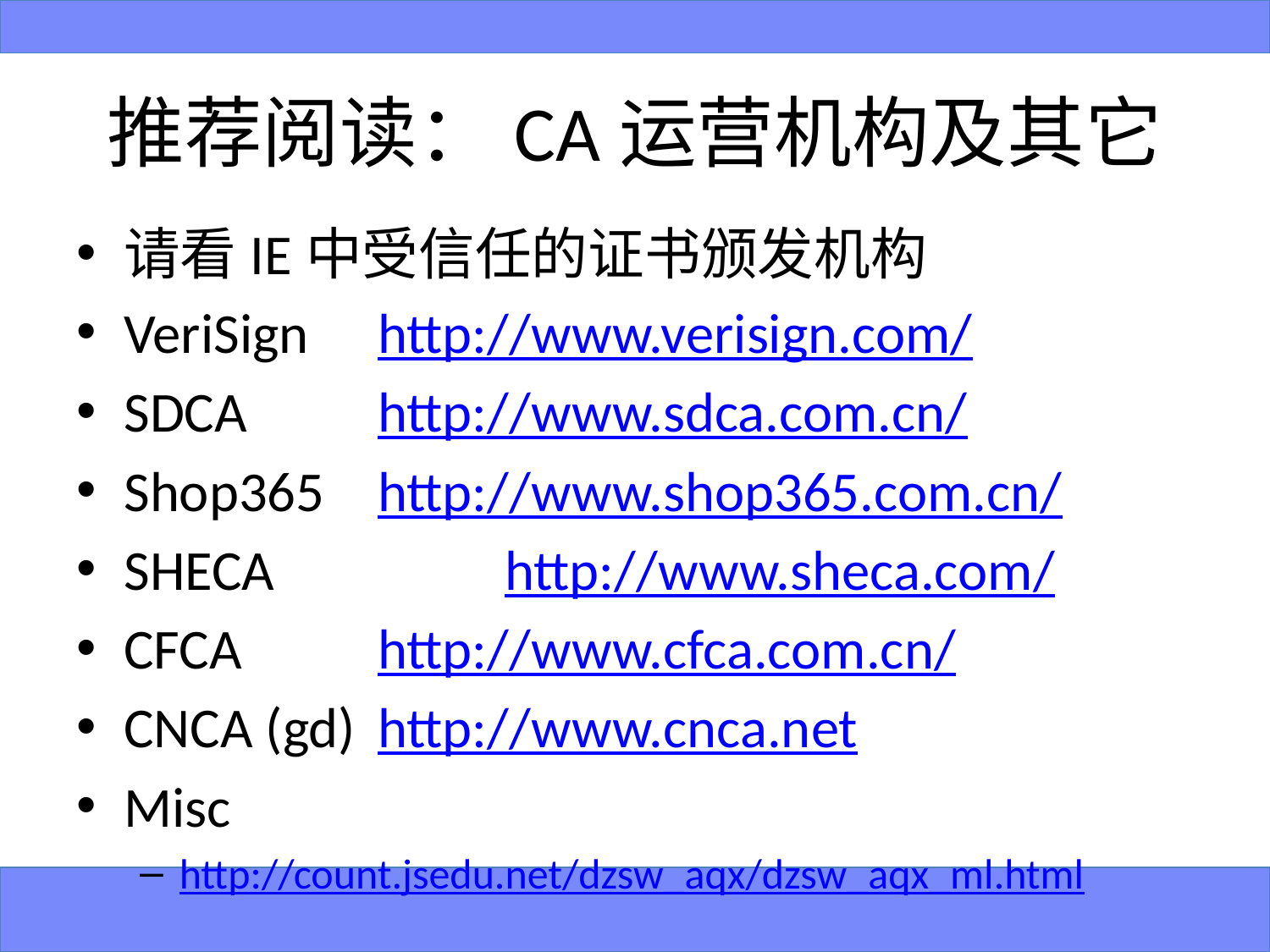

# 推荐阅读：CA运营机构及其它
请看IE中受信任的证书颁发机构
VeriSign	http://www.verisign.com/
SDCA		http://www.sdca.com.cn/
Shop365	http://www.shop365.com.cn/
SHECA		http://www.sheca.com/
CFCA		http://www.cfca.com.cn/
CNCA (gd)	http://www.cnca.net
Misc
http://count.jsedu.net/dzsw_aqx/dzsw_aqx_ml.html